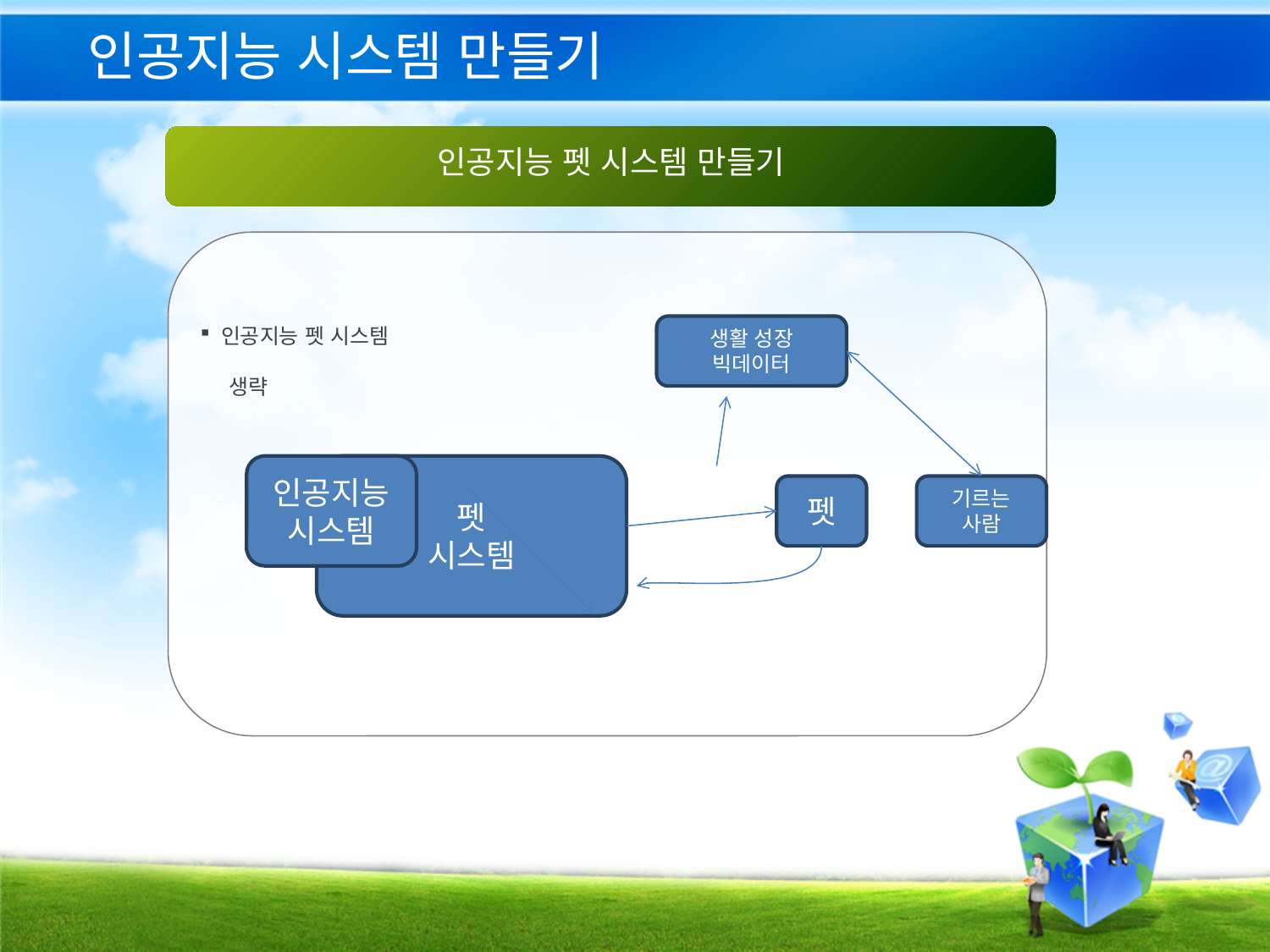

# 인공지능 시스템 만들기

인공지능 펫 시스템 만들기

 인공지능 펫 시스템
    생략

생활 성장
빅데이터
인공지능
시스템
펫
시스템
펫
기르는
사람